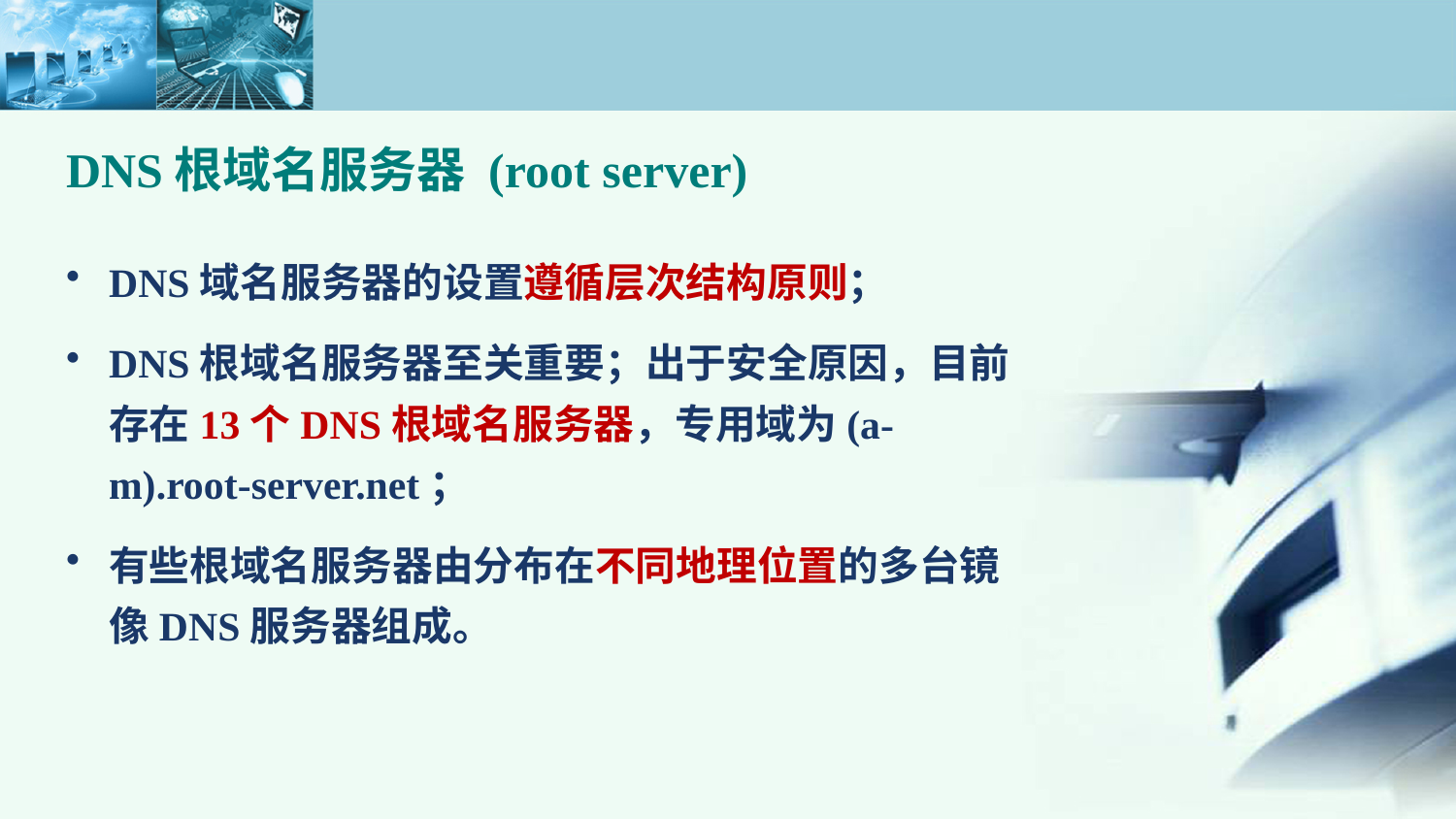

DNS根域名服务器 (root server)
DNS域名服务器的设置遵循层次结构原则；
DNS根域名服务器至关重要；出于安全原因，目前存在13个DNS根域名服务器，专用域为(a-m).root-server.net；
有些根域名服务器由分布在不同地理位置的多台镜像DNS服务器组成。